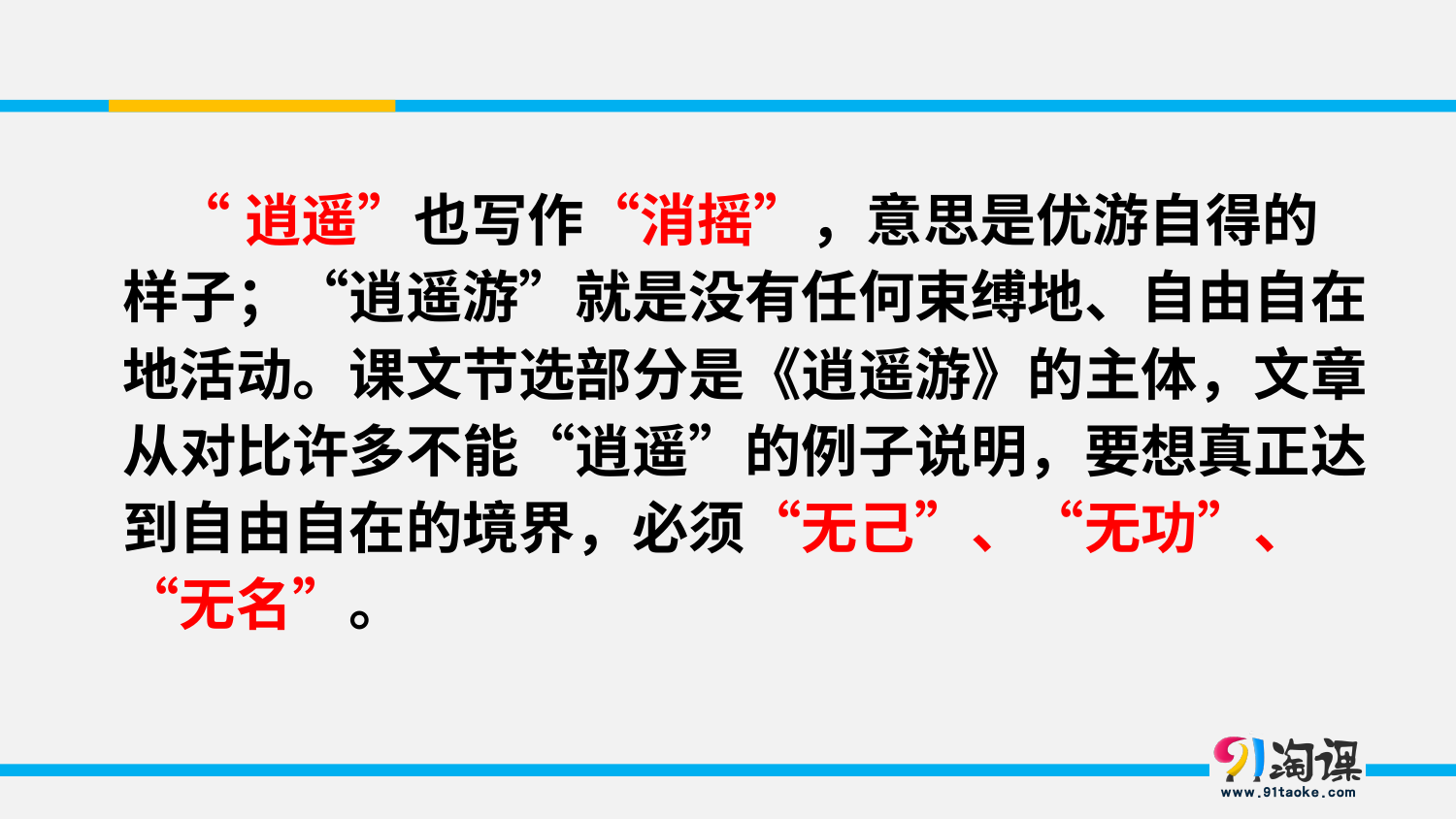

“逍遥”也写作“消摇”，意思是优游自得的样子；“逍遥游”就是没有任何束缚地、自由自在地活动。课文节选部分是《逍遥游》的主体，文章从对比许多不能“逍遥”的例子说明，要想真正达到自由自在的境界，必须“无己”、“无功”、“无名”。